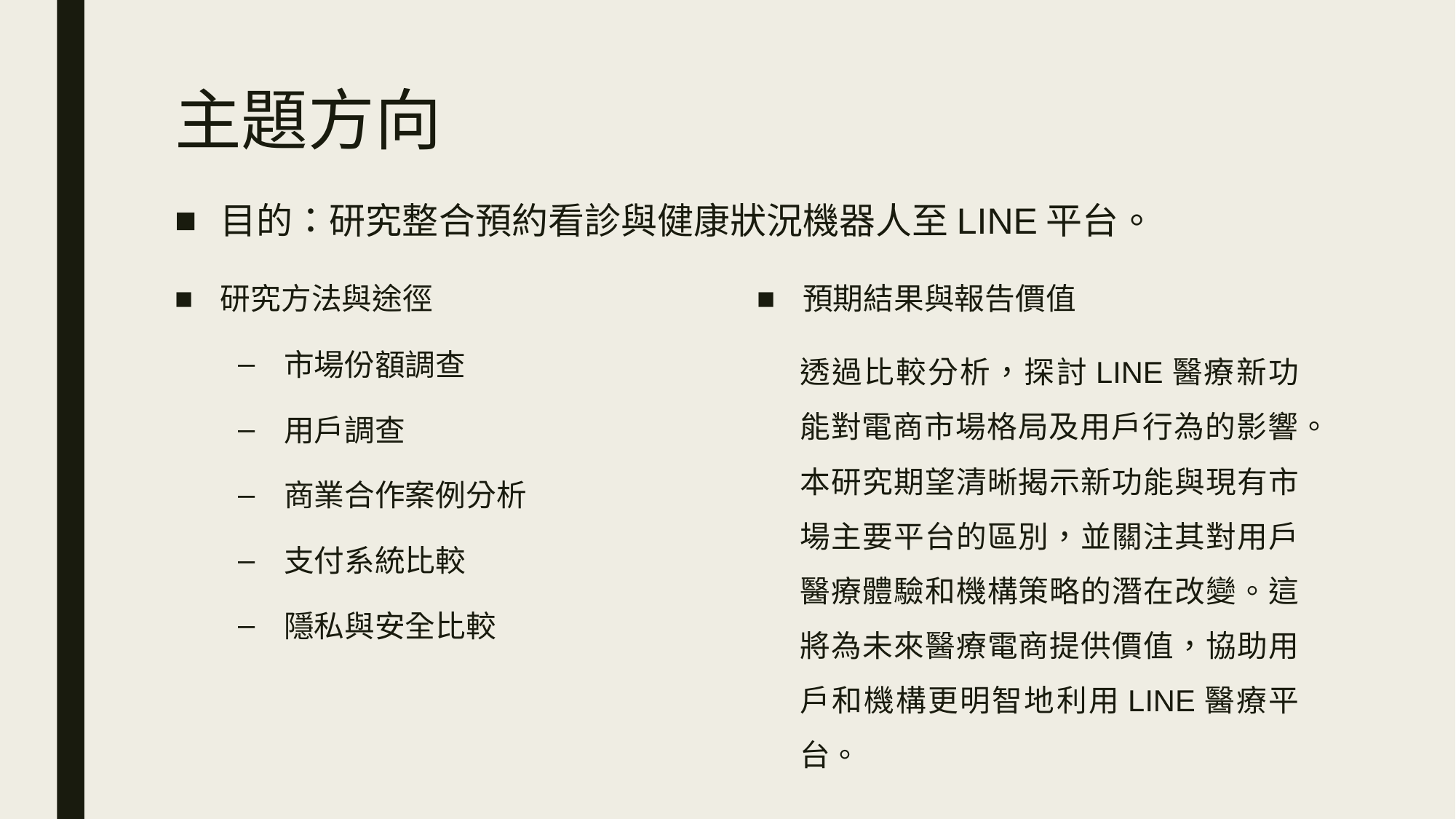

# 主題方向
目的：研究整合預約看診與健康狀況機器人至LINE平台。
研究方法與途徑
市場份額調查
用戶調查
商業合作案例分析
支付系統比較
隱私與安全比較
預期結果與報告價值
透過比較分析，探討LINE醫療新功能對電商市場格局及用戶行為的影響。本研究期望清晰揭示新功能與現有市場主要平台的區別，並關注其對用戶醫療體驗和機構策略的潛在改變。這將為未來醫療電商提供價值，協助用戶和機構更明智地利用LINE醫療平台。